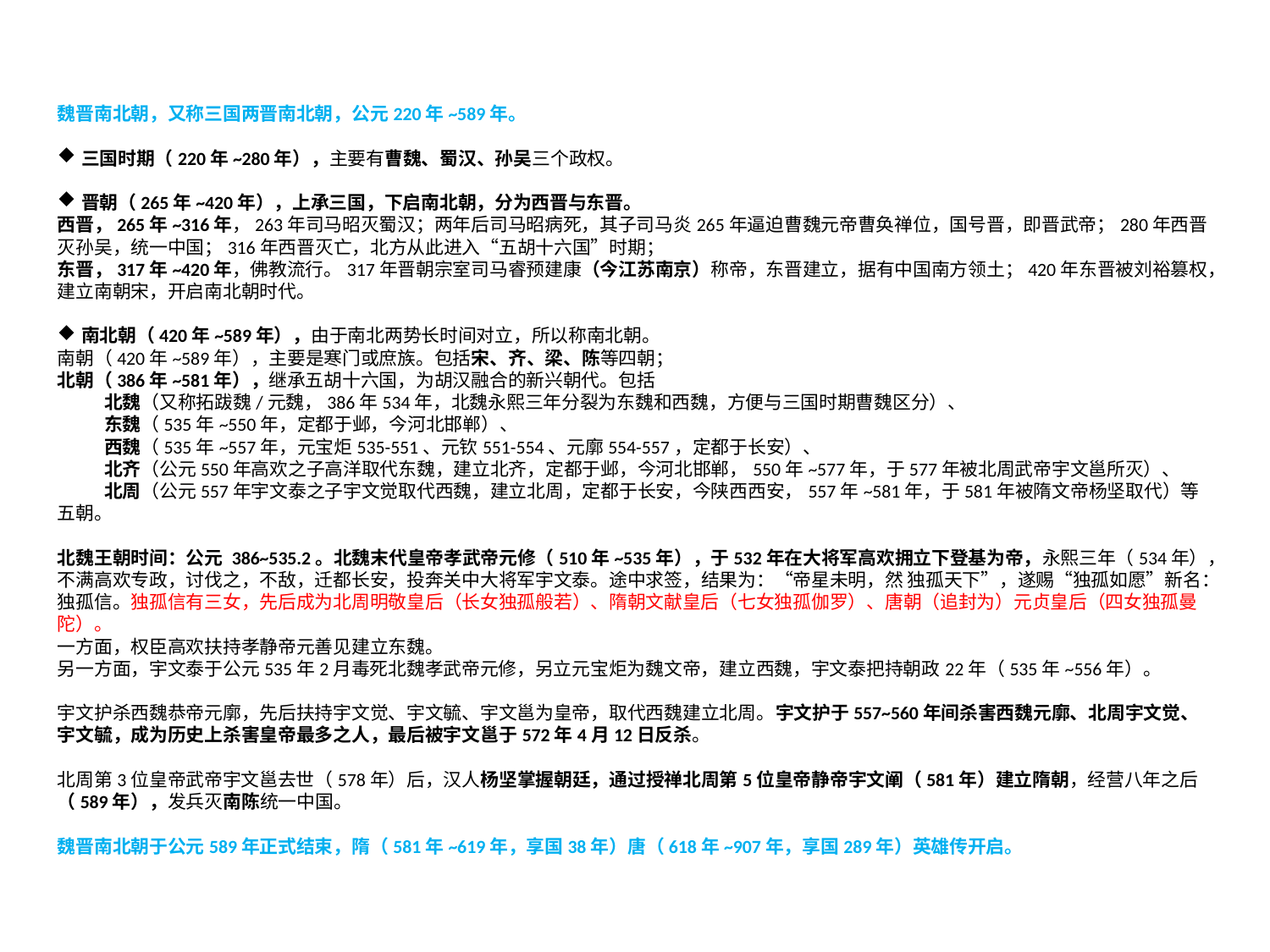

魏晋南北朝，又称三国两晋南北朝，公元220年~589年。

三国时期（220年~280年），主要有曹魏、蜀汉、孙吴三个政权。

晋朝（265年~420年），上承三国，下启南北朝，分为西晋与东晋。
西晋，265年~316年，263年司马昭灭蜀汉；两年后司马昭病死，其子司马炎265年逼迫曹魏元帝曹奂禅位，国号晋，即晋武帝；280年西晋灭孙吴，统一中国；316年西晋灭亡，北方从此进入“五胡十六国”时期；
东晋，317年~420年，佛教流行。317年晋朝宗室司马睿预建康（今江苏南京）称帝，东晋建立，据有中国南方领土；420年东晋被刘裕篡权，建立南朝宋，开启南北朝时代。

南北朝（420年~589年），由于南北两势长时间对立，所以称南北朝。
南朝（420年~589年），主要是寒门或庶族。包括宋、齐、梁、陈等四朝；
北朝（386年~581年），继承五胡十六国，为胡汉融合的新兴朝代。包括
          北魏（又称拓跋魏/元魏，386年534年，北魏永熙三年分裂为东魏和西魏，方便与三国时期曹魏区分）、
          东魏（535年~550年，定都于邺，今河北邯郸）、
          西魏（535年~557年，元宝炬535-551、元钦551-554、元廓554-557，定都于长安）、
          北齐（公元550年高欢之子高洋取代东魏，建立北齐，定都于邺，今河北邯郸，550年~577年，于577年被北周武帝宇文邕所灭）、
          北周（公元557年宇文泰之子宇文觉取代西魏，建立北周，定都于长安，今陕西西安，557年~581年，于581年被隋文帝杨坚取代）等五朝。

北魏王朝时间：公元 386~535.2。北魏末代皇帝孝武帝元修（510年~535年），于532年在大将军高欢拥立下登基为帝，永熙三年（534年），不满高欢专政，讨伐之，不敌，迁都长安，投奔关中大将军宇文泰。途中求签，结果为：“帝星未明，然 独孤天下”，遂赐“独孤如愿”新名：独孤信。独孤信有三女，先后成为北周明敬皇后（长女独孤般若）、隋朝文献皇后（七女独孤伽罗）、唐朝（追封为）元贞皇后（四女独孤曼陀）。
一方面，权臣高欢扶持孝静帝元善见建立东魏。
另一方面，宇文泰于公元535年2月毒死北魏孝武帝元修，另立元宝炬为魏文帝，建立西魏，宇文泰把持朝政22年（535年~556年）。

宇文护杀西魏恭帝元廓，先后扶持宇文觉、宇文毓、宇文邕为皇帝，取代西魏建立北周。宇文护于557~560年间杀害西魏元廓、北周宇文觉、宇文毓，成为历史上杀害皇帝最多之人，最后被宇文邕于572年4月12日反杀。

北周第3位皇帝武帝宇文邕去世（578年）后，汉人杨坚掌握朝廷，通过授禅北周第5位皇帝静帝宇文阐（581年）建立隋朝，经营八年之后（589年），发兵灭南陈统一中国。

魏晋南北朝于公元589年正式结束，隋（581年~619年，享国38年）唐（618年~907年，享国289年）英雄传开启。